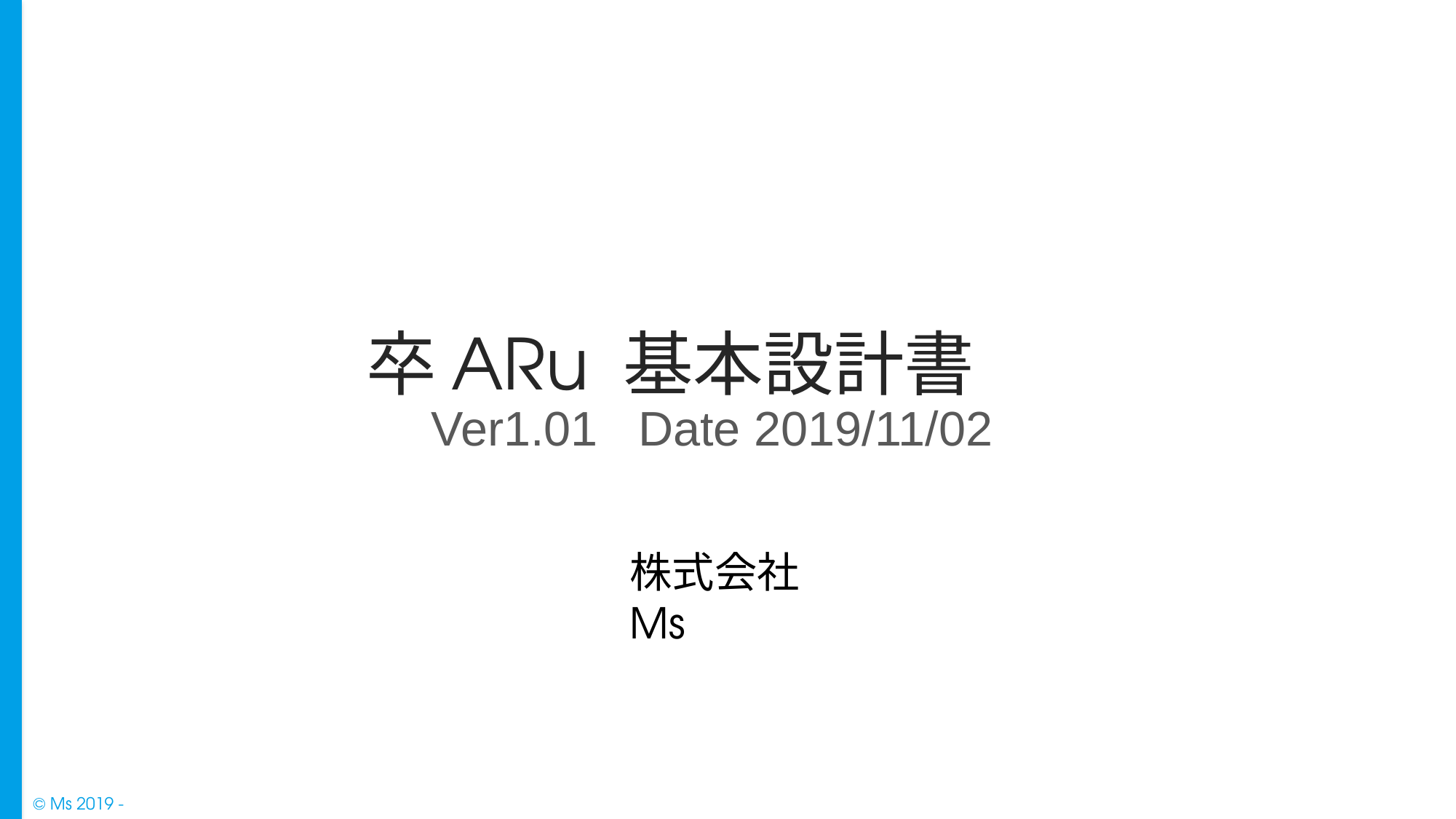

# 卒ARu 基本設計書
Ver1.01   Date 2019/11/02

株式会社 Ms